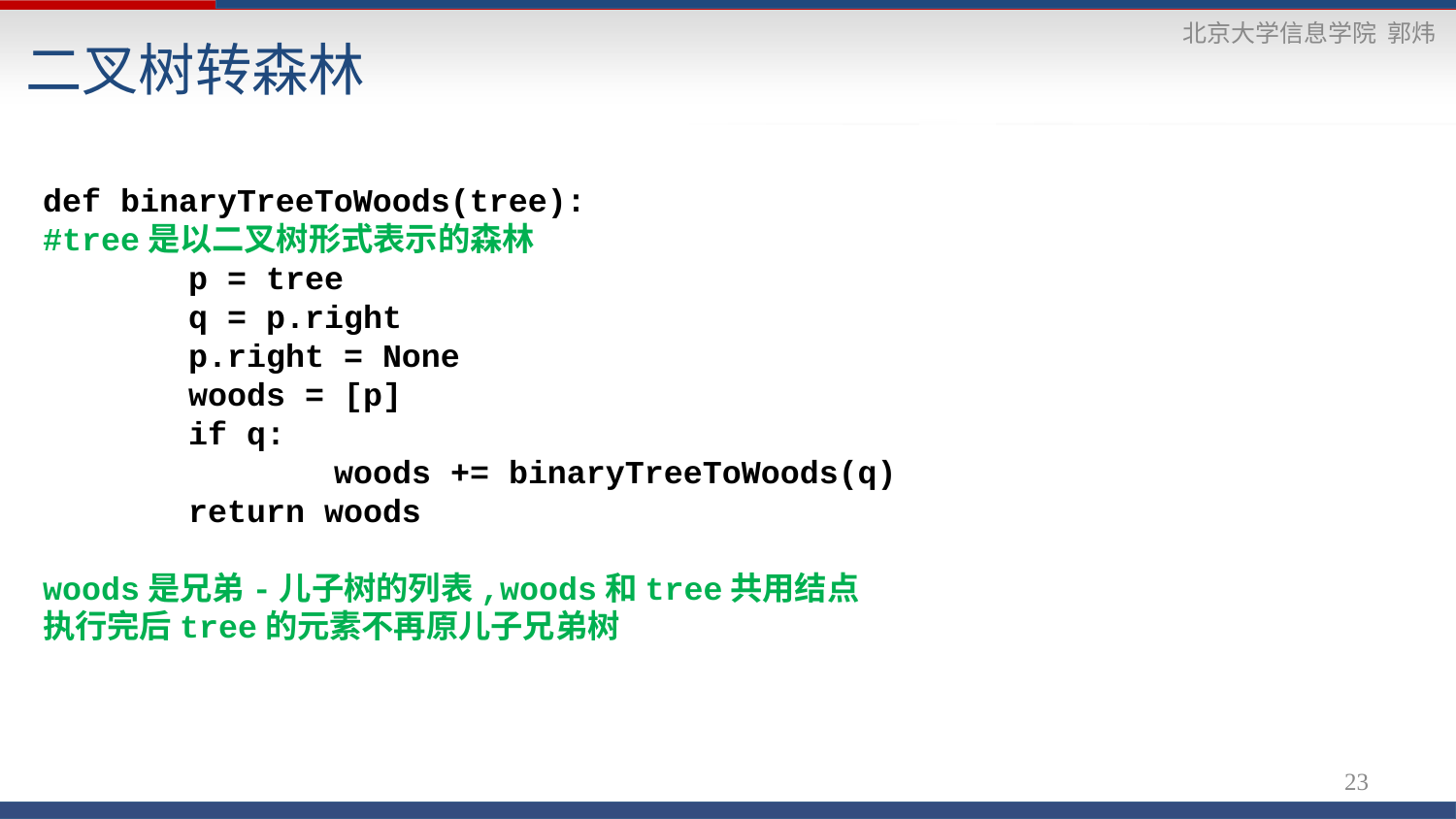

二叉树转森林

def binaryTreeToWoods(tree):
#tree是以二叉树形式表示的森林
	p = tree
	q = p.right
	p.right = None
	woods = [p]
	if q:
		woods += binaryTreeToWoods(q)
	return woods

woods是兄弟-儿子树的列表,woods和tree共用结点
执行完后tree的元素不再原儿子兄弟树

23